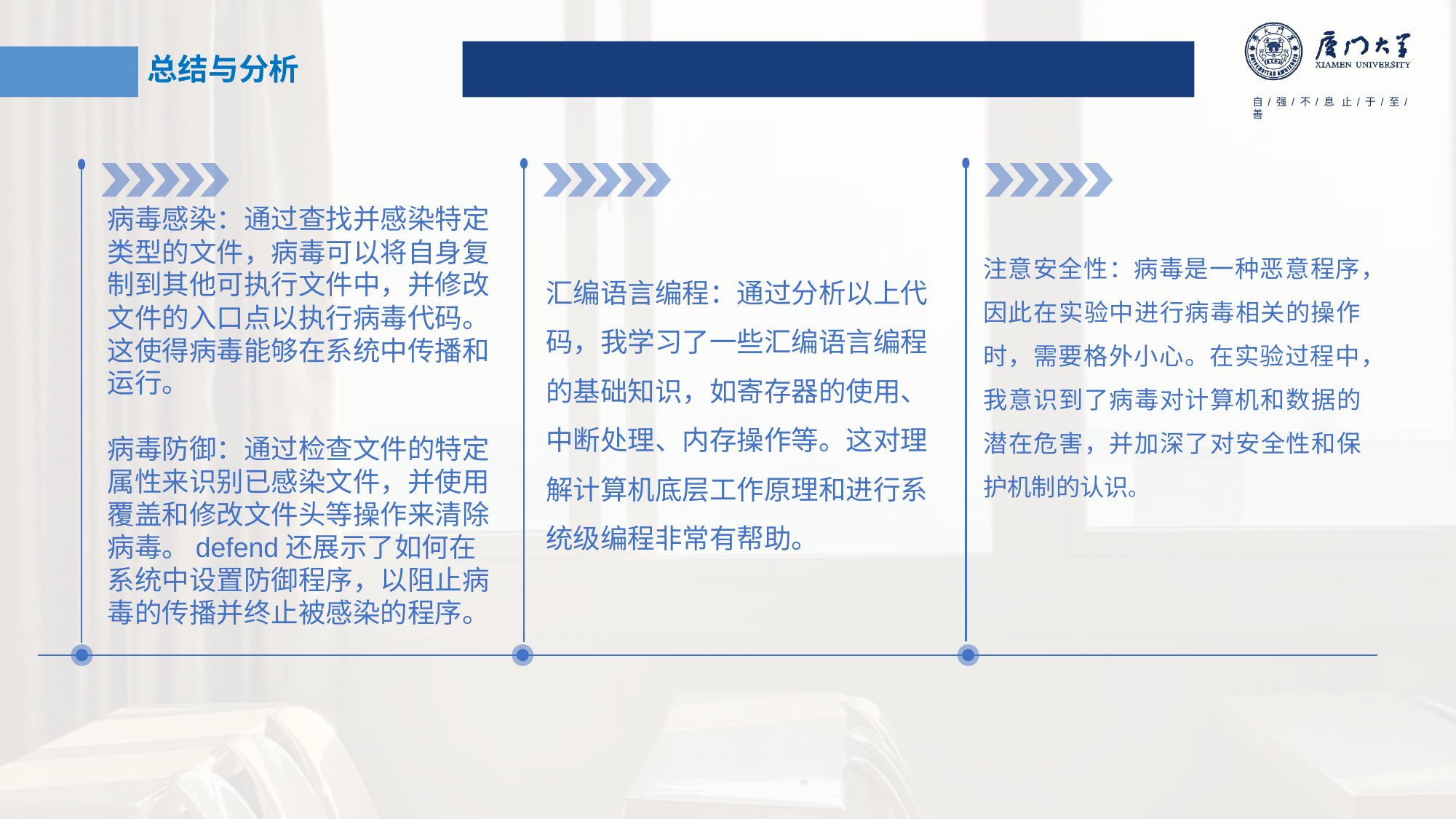

总结与分析

注意安全性：病毒是一种恶意程序，因此在实验中进行病毒相关的操作时，需要格外小心。在实验过程中，我意识到了病毒对计算机和数据的潜在危害，并加深了对安全性和保护机制的认识。

汇编语言编程：通过分析以上代码，我学习了一些汇编语言编程的基础知识，如寄存器的使用、中断处理、内存操作等。这对理解计算机底层工作原理和进行系统级编程非常有帮助。

病毒感染：通过查找并感染特定类型的文件，病毒可以将自身复制到其他可执行文件中，并修改文件的入口点以执行病毒代码。这使得病毒能够在系统中传播和运行。

病毒防御：通过检查文件的特定属性来识别已感染文件，并使用覆盖和修改文件头等操作来清除病毒。defend还展示了如何在系统中设置防御程序，以阻止病毒的传播并终止被感染的程序。